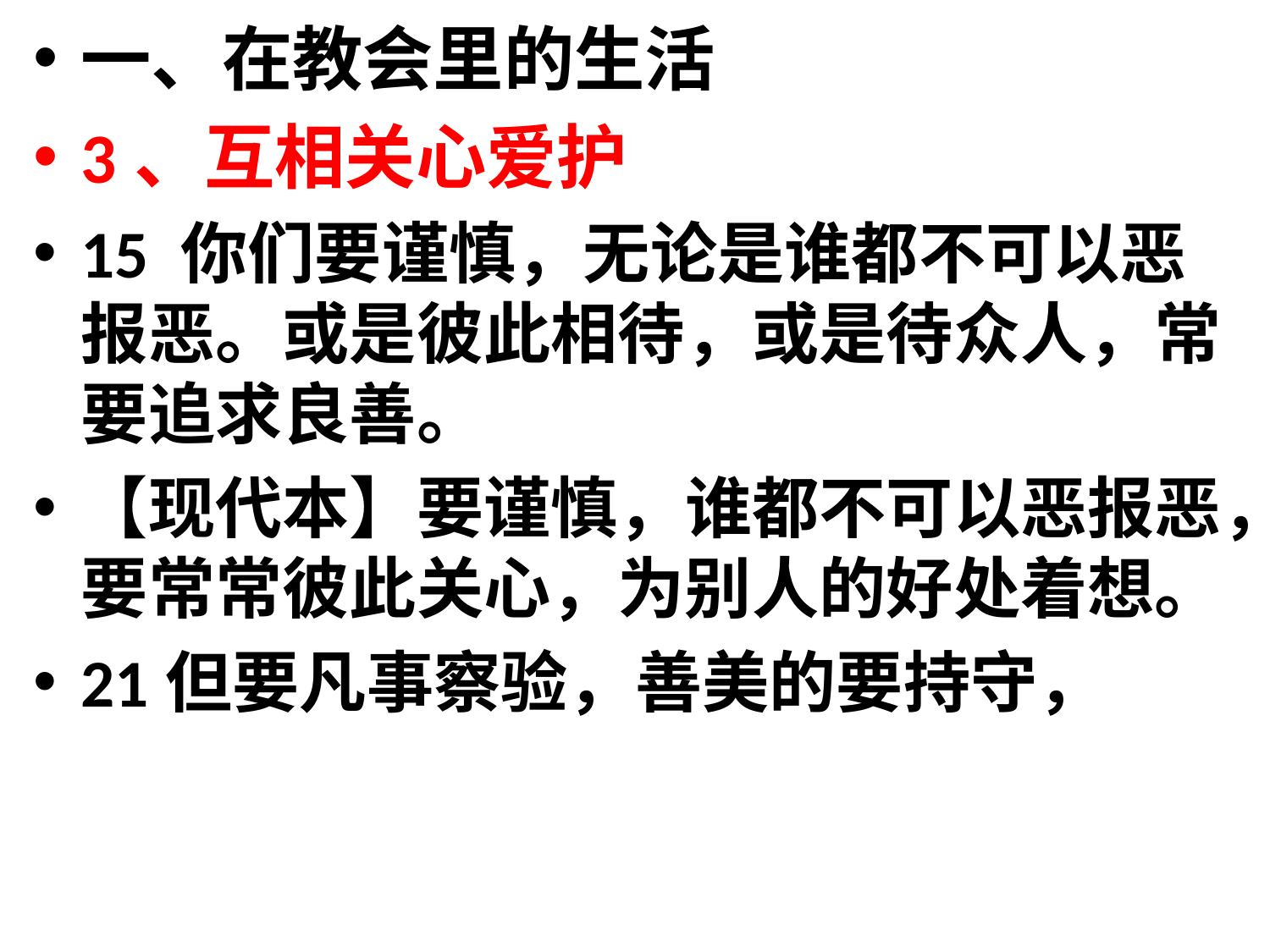

一、在教会里的生活
3、互相关心爱护
15 你们要谨慎，无论是谁都不可以恶报恶。或是彼此相待，或是待众人，常要追求良善。
【现代本】要谨慎，谁都不可以恶报恶，要常常彼此关心，为别人的好处着想。
21但要凡事察验，善美的要持守，